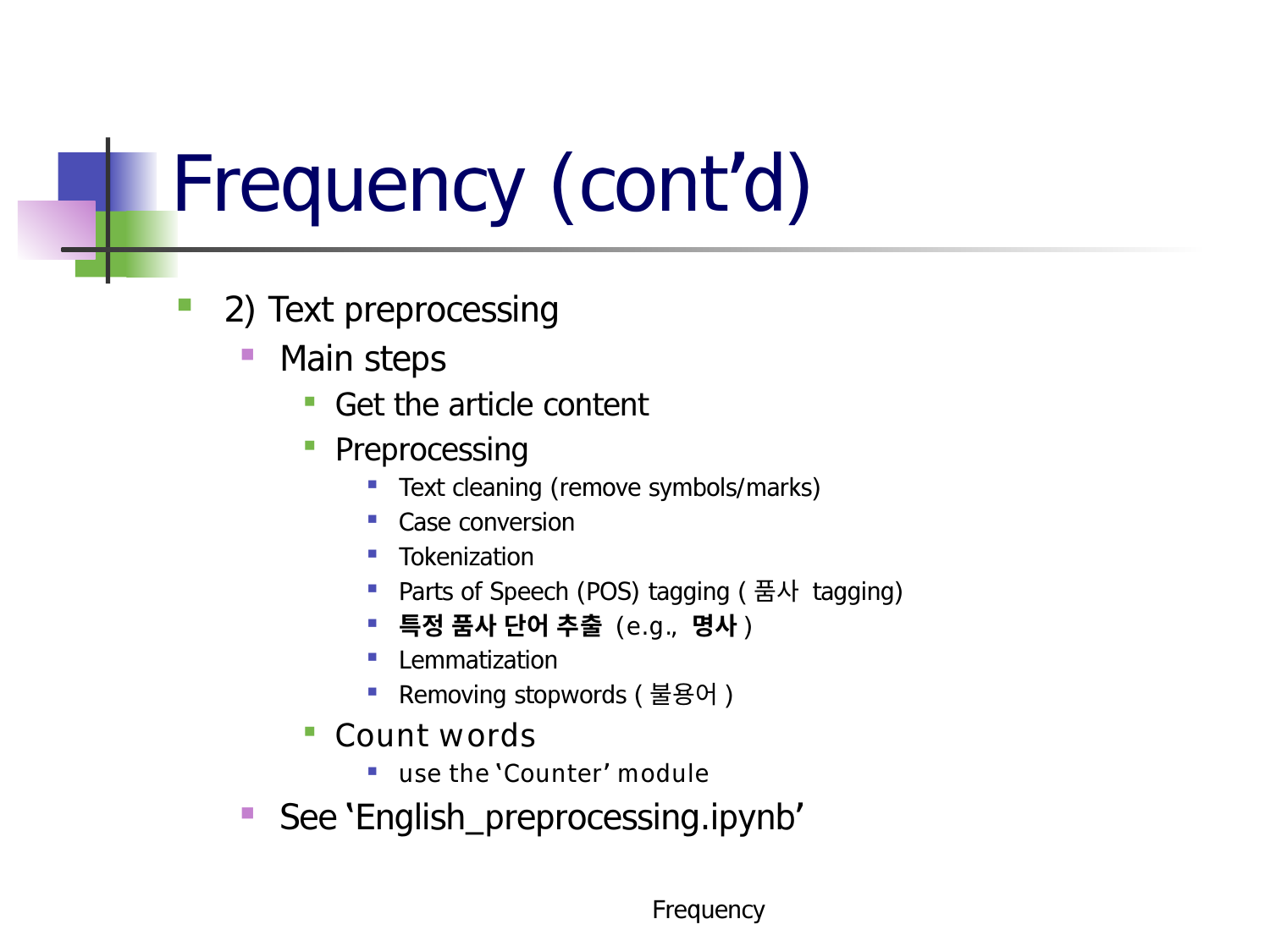

# Frequency (cont’d)
2) Text preprocessing
Main steps
Get the article content
Preprocessing
Text cleaning (remove symbols/marks)
Case conversion
Tokenization
Parts of Speech (POS) tagging (품사 tagging)
특정 품사 단어 추출 (e.g., 명사)
Lemmatization
Removing stopwords (불용어)
Count words
use the ‘Counter’ module
See ‘English_preprocessing.ipynb’

Frequency